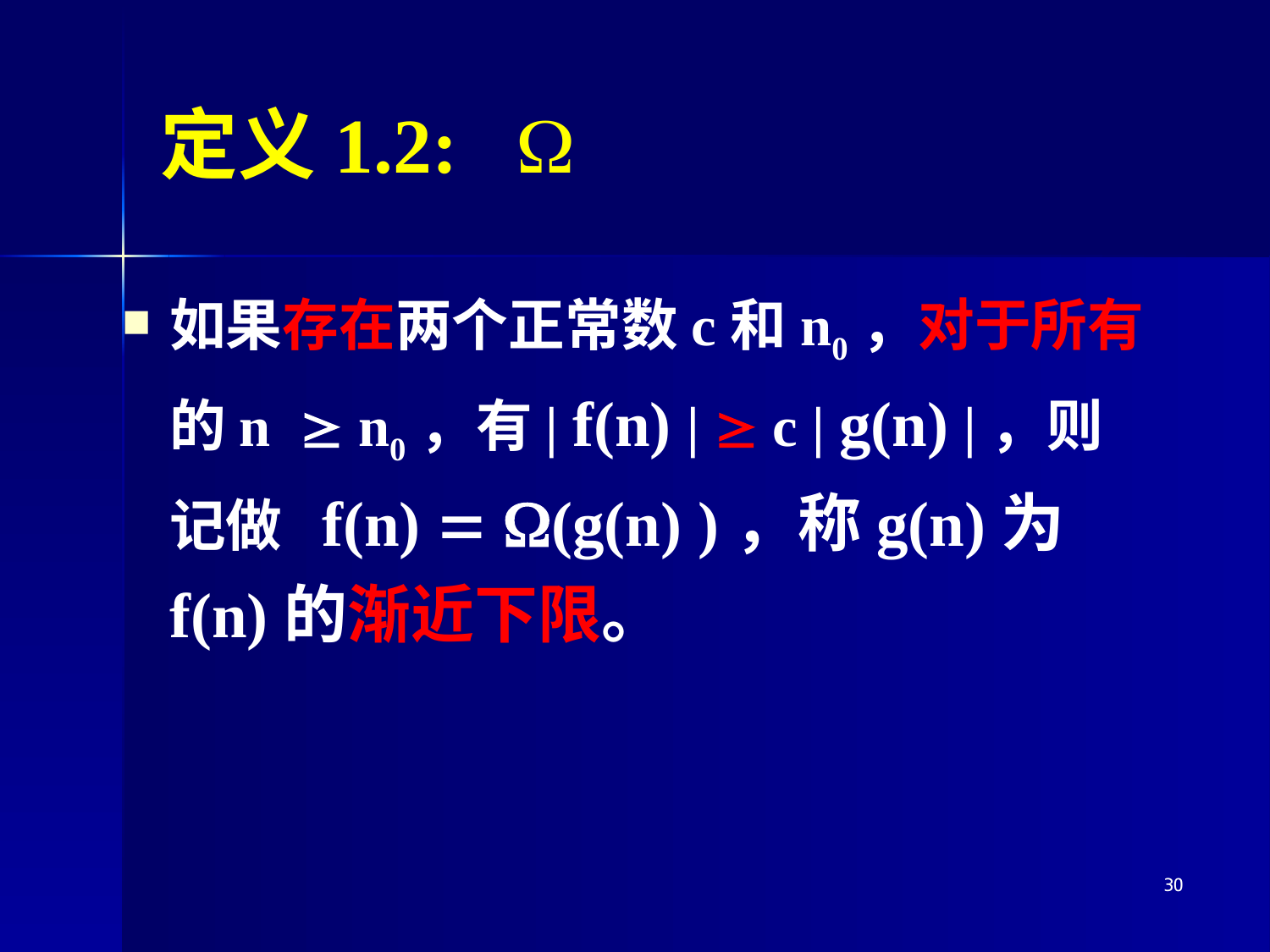

# 定义1.2:   Ω
如果存在两个正常数c和n0，对于所有的n ≥ n0，有| f(n) | ≥ c | g(n) |，则记做  f(n) = Ω(g(n) )，称g(n)为f(n)的渐近下限。
30